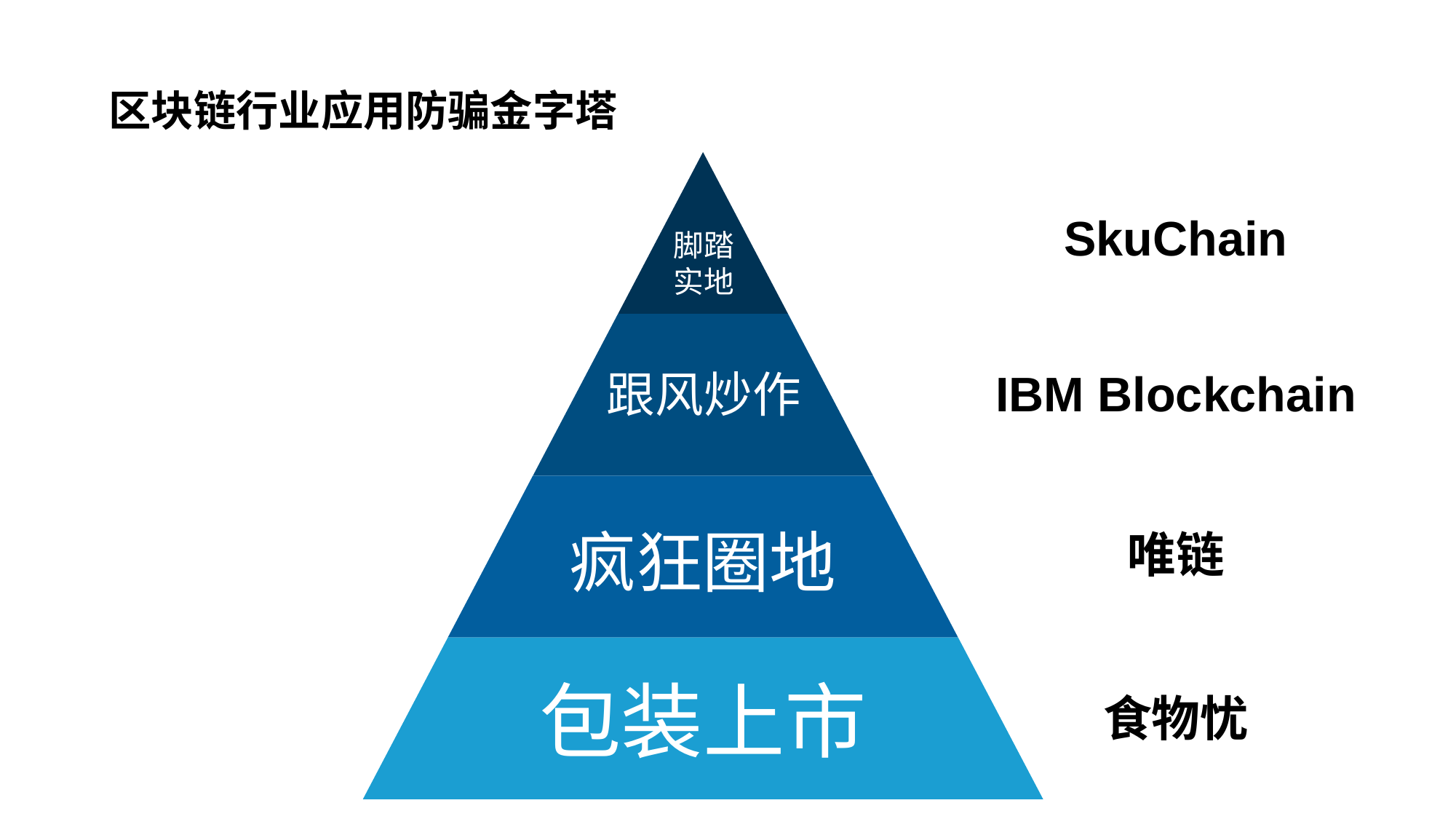

区块链行业应用防骗金字塔

疯狂圈地
包装上市
SkuChain
脚踏
实地
IBM Blockchain
跟风炒作
唯链
食物忧